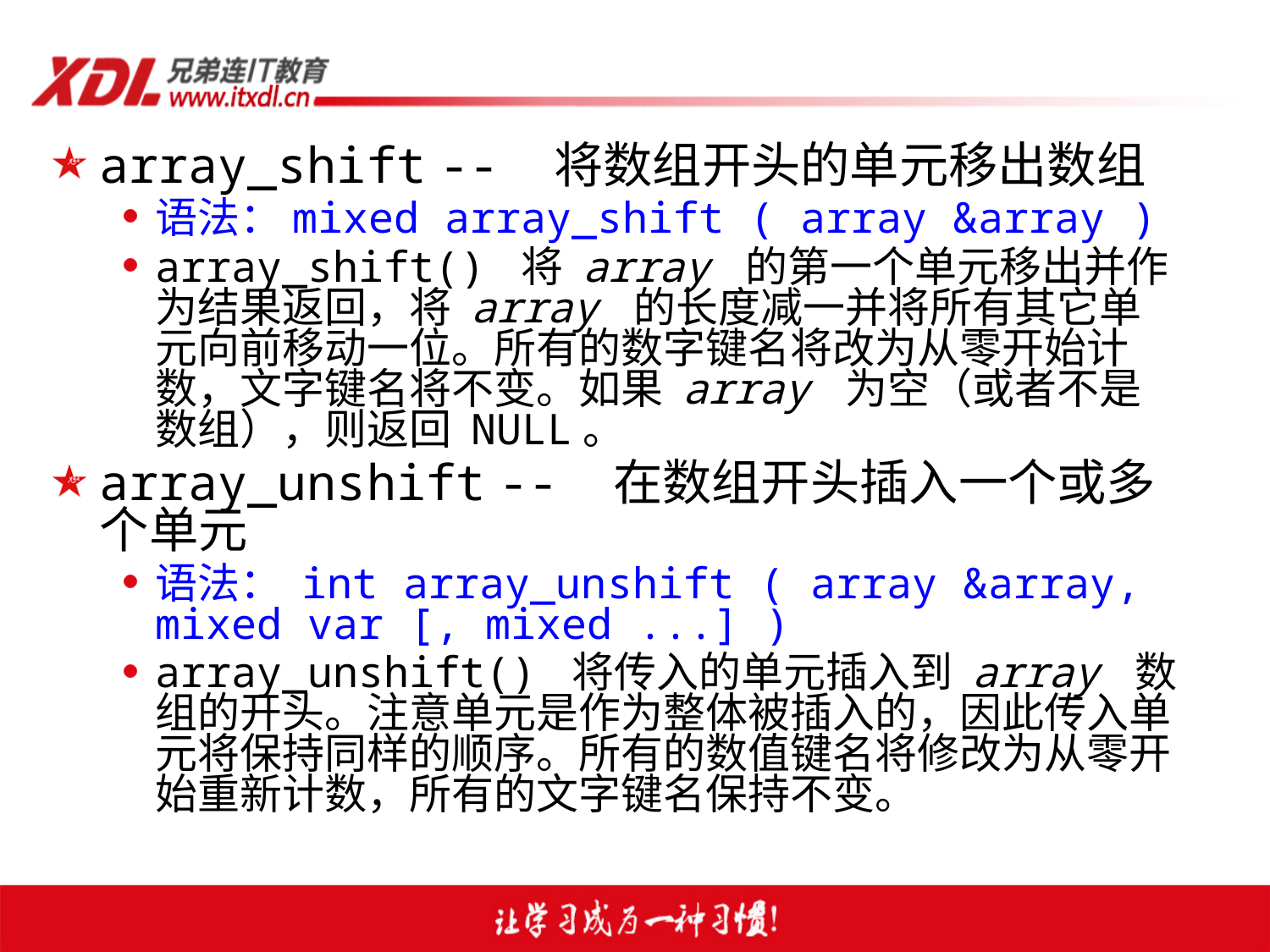

array_shift --  将数组开头的单元移出数组
语法：mixed array_shift ( array &array )
array_shift() 将 array 的第一个单元移出并作为结果返回，将 array 的长度减一并将所有其它单元向前移动一位。所有的数字键名将改为从零开始计数，文字键名将不变。如果 array 为空（或者不是数组），则返回 NULL。
array_unshift --  在数组开头插入一个或多个单元
语法： int array_unshift ( array &array, mixed var [, mixed ...] )
array_unshift() 将传入的单元插入到 array 数组的开头。注意单元是作为整体被插入的，因此传入单元将保持同样的顺序。所有的数值键名将修改为从零开始重新计数，所有的文字键名保持不变。